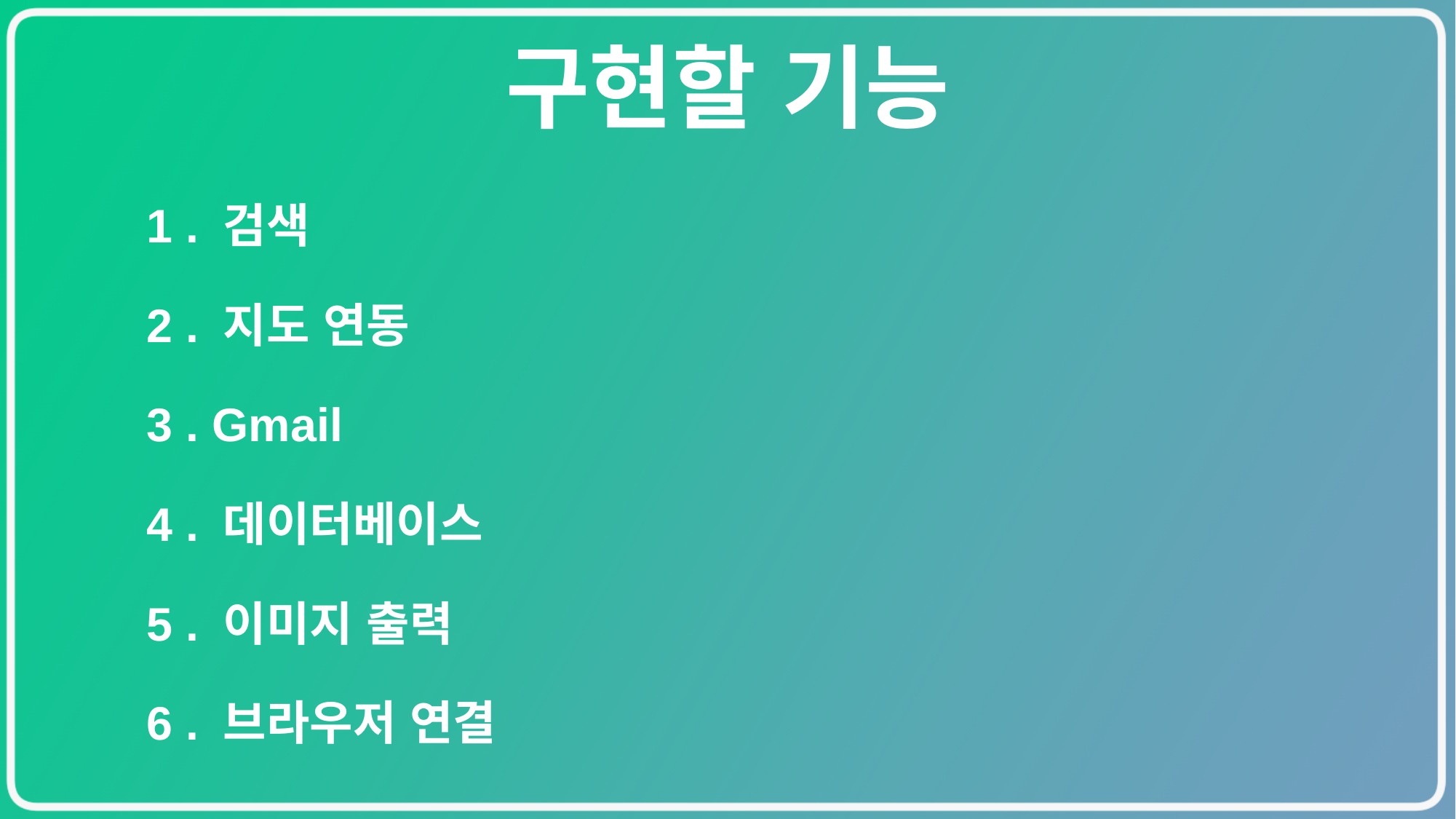

# 구현할 기능
	1 . 검색
	2 . 지도 연동
	3 . Gmail
	4 . 데이터베이스
	5 . 이미지 출력
	6 . 브라우저 연결